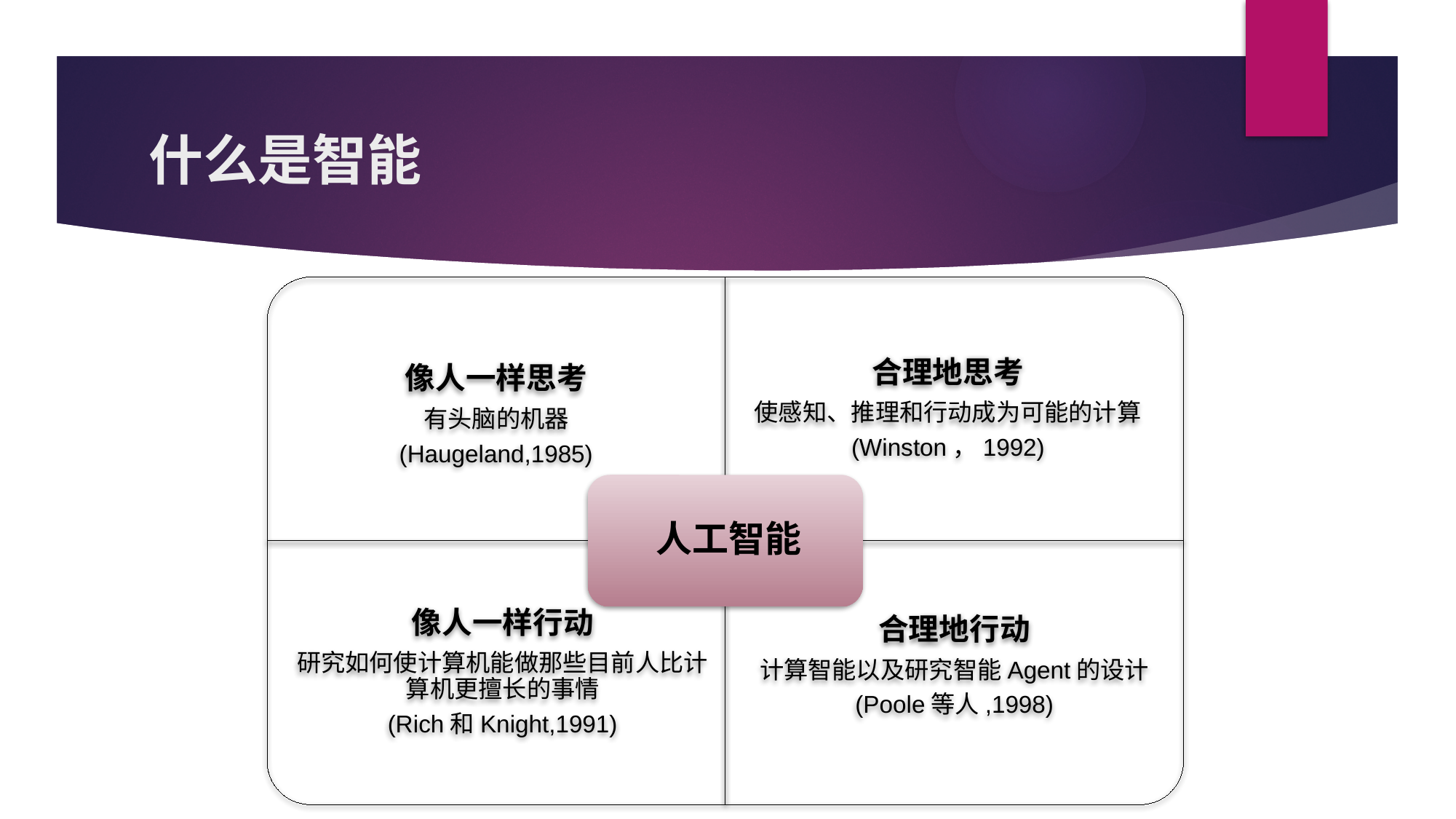

# 什么是智能
像人一样思考
有头脑的机器
(Haugeland,1985)
合理地思考
使感知、推理和行动成为可能的计算
(Winston，1992)
像人一样行动
研究如何使计算机能做那些目前人比计算机更擅长的事情
(Rich和Knight,1991)
合理地行动
计算智能以及研究智能Agent的设计
(Poole等人,1998)
人工智能